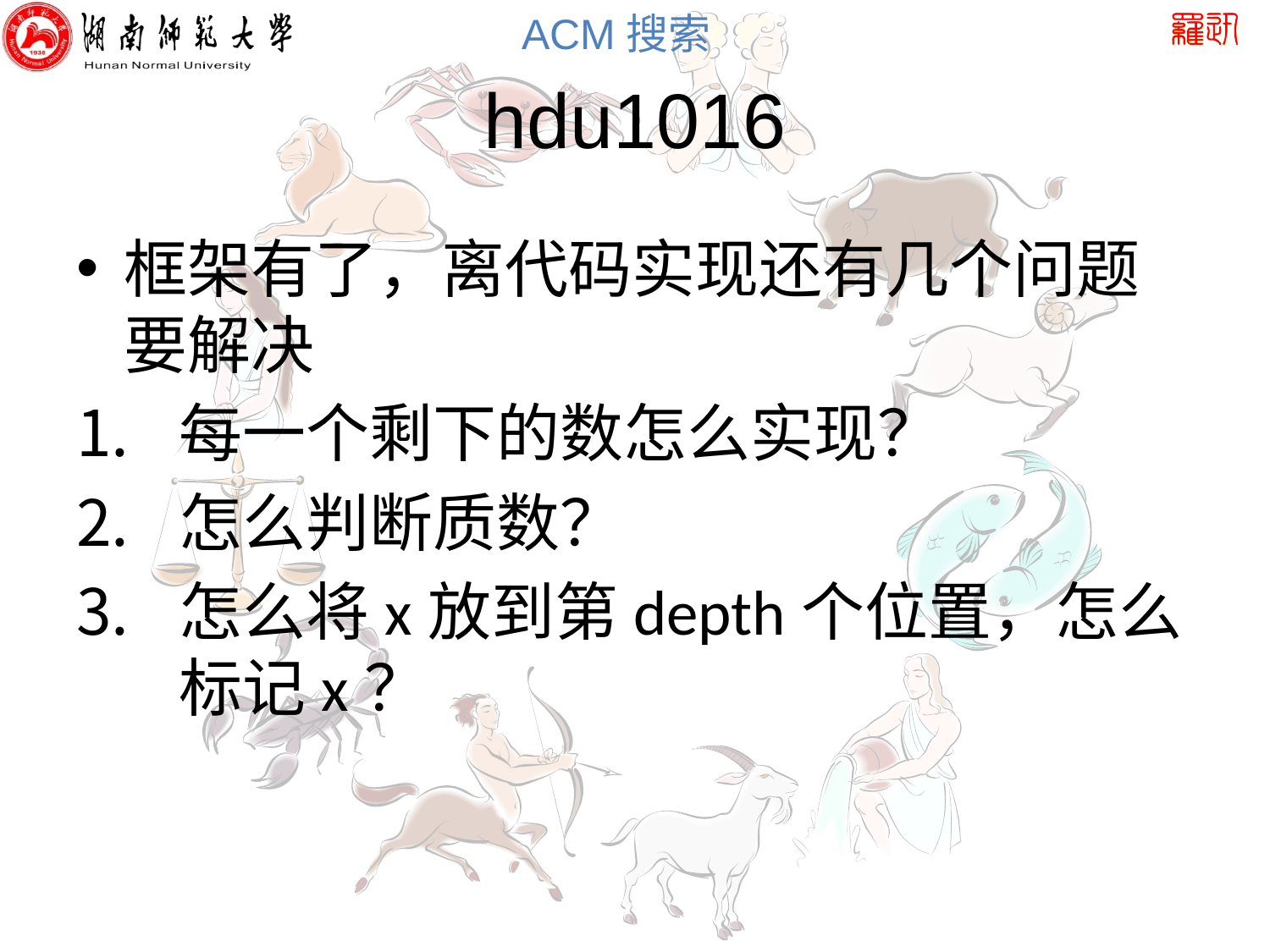

# hdu1016
框架有了，离代码实现还有几个问题要解决
每一个剩下的数怎么实现？
怎么判断质数？
怎么将x放到第depth个位置，怎么标记x？